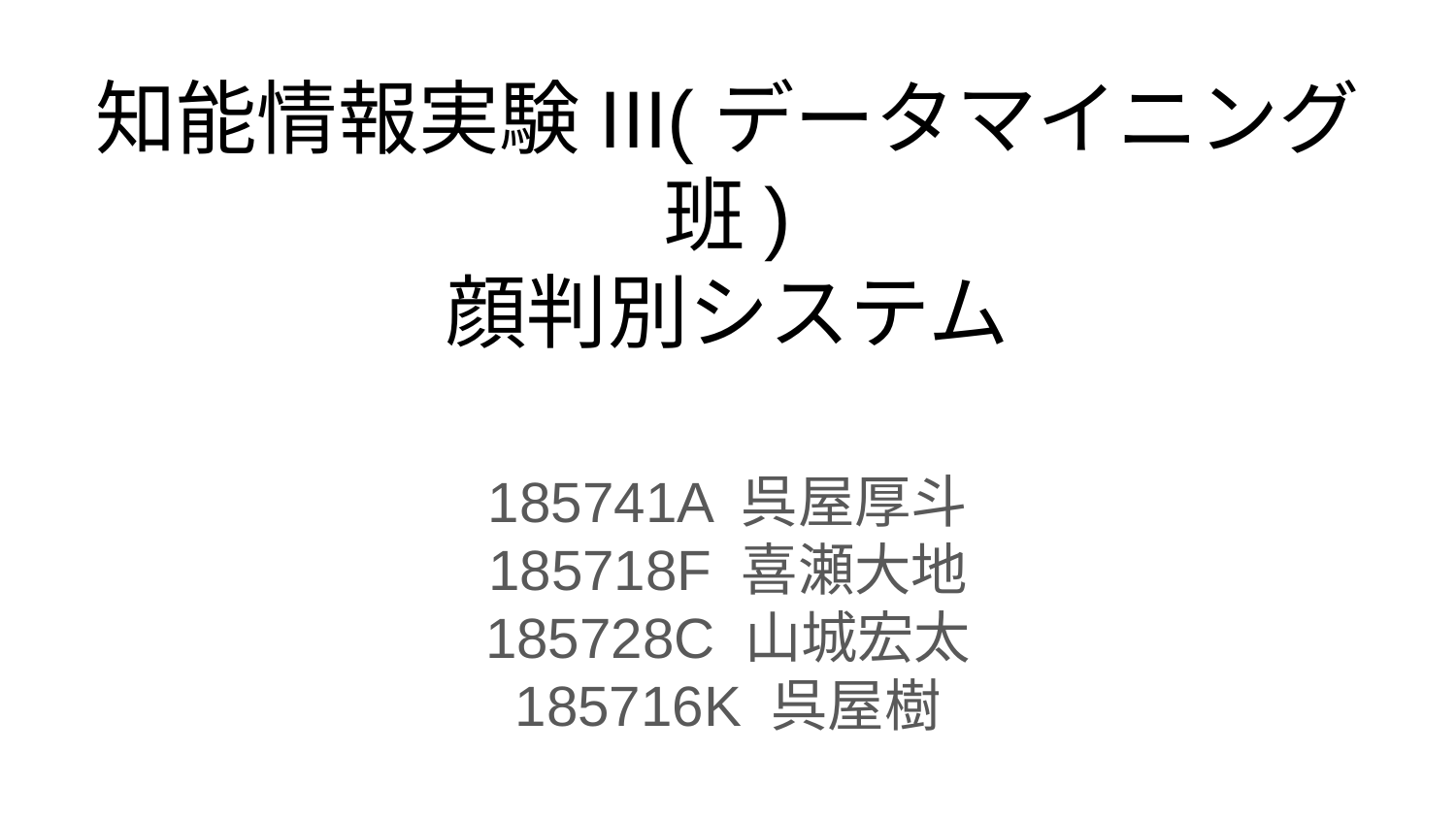

# 知能情報実験III(データマイニング班)
顔判別システム
185741A 呉屋厚斗
185718F 喜瀬大地
185728C 山城宏太
185716K 呉屋樹